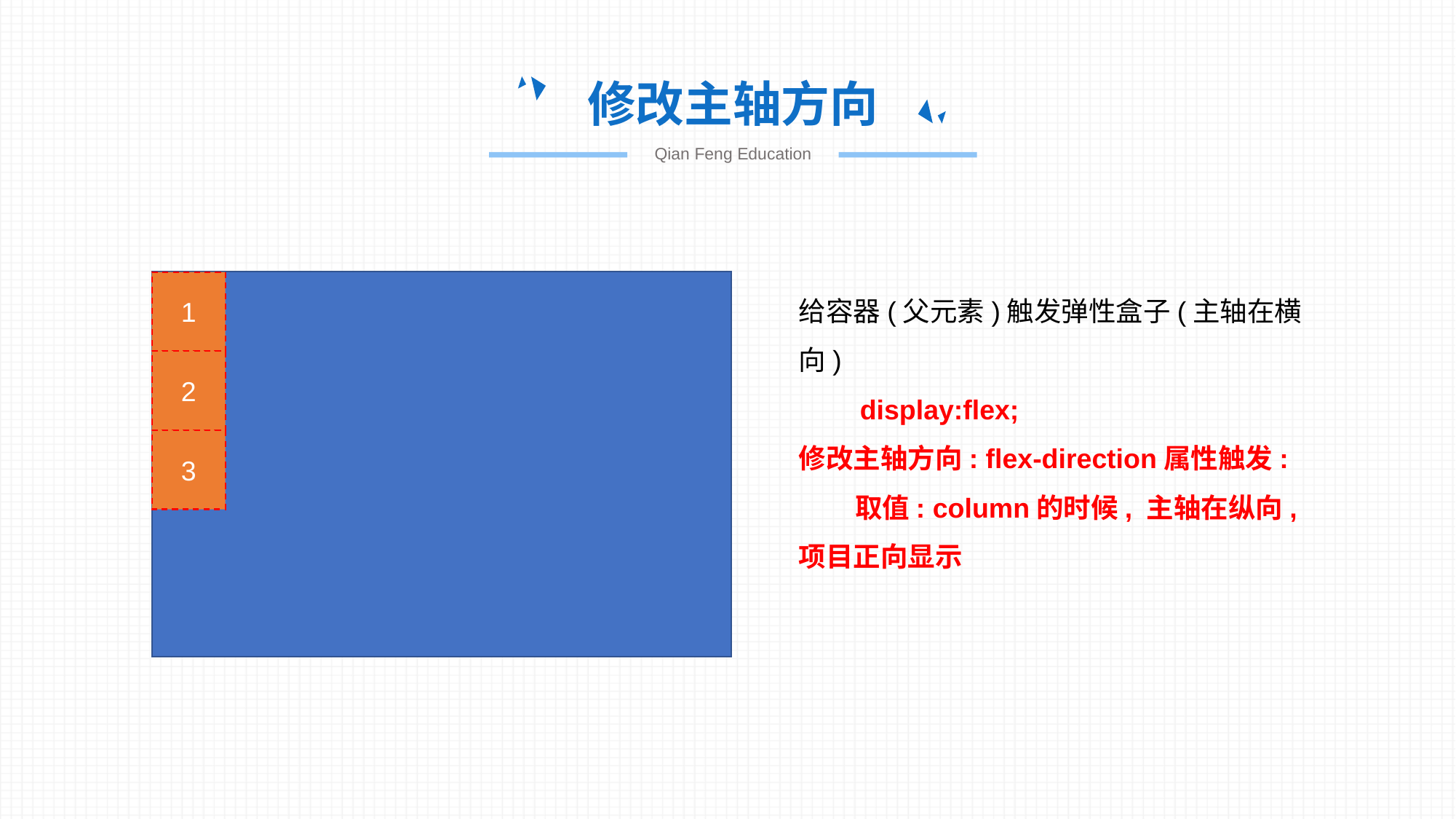

修改主轴方向

Qian Feng Education

1
给容器(父元素)触发弹性盒子(主轴在横向)
        display:flex;
修改主轴方向: flex-direction属性触发:
        取值: column的时候, 主轴在纵向, 项目正向显示
2
3